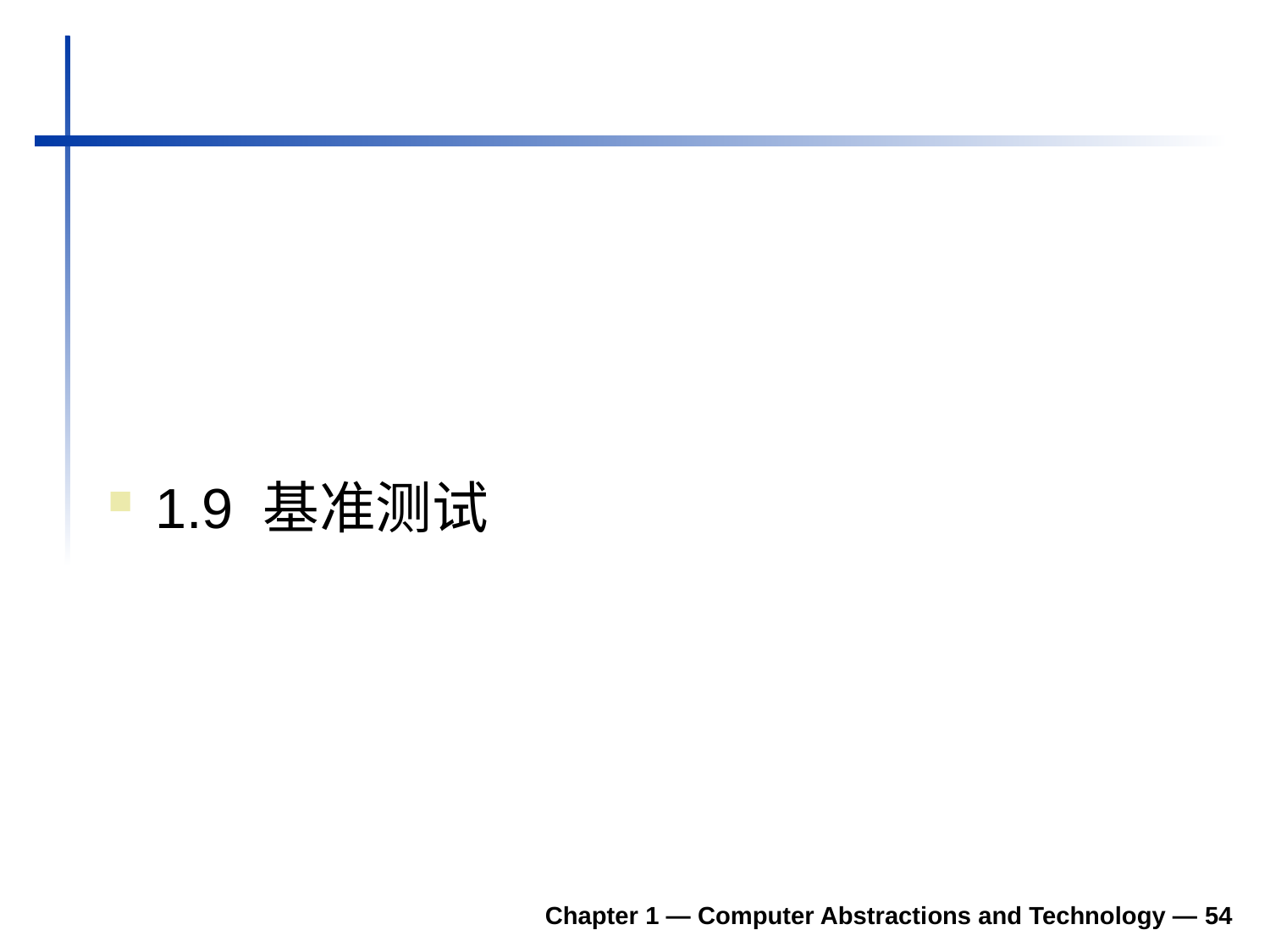

#
1.9 基准测试
Chapter 1 — Computer Abstractions and Technology — 54